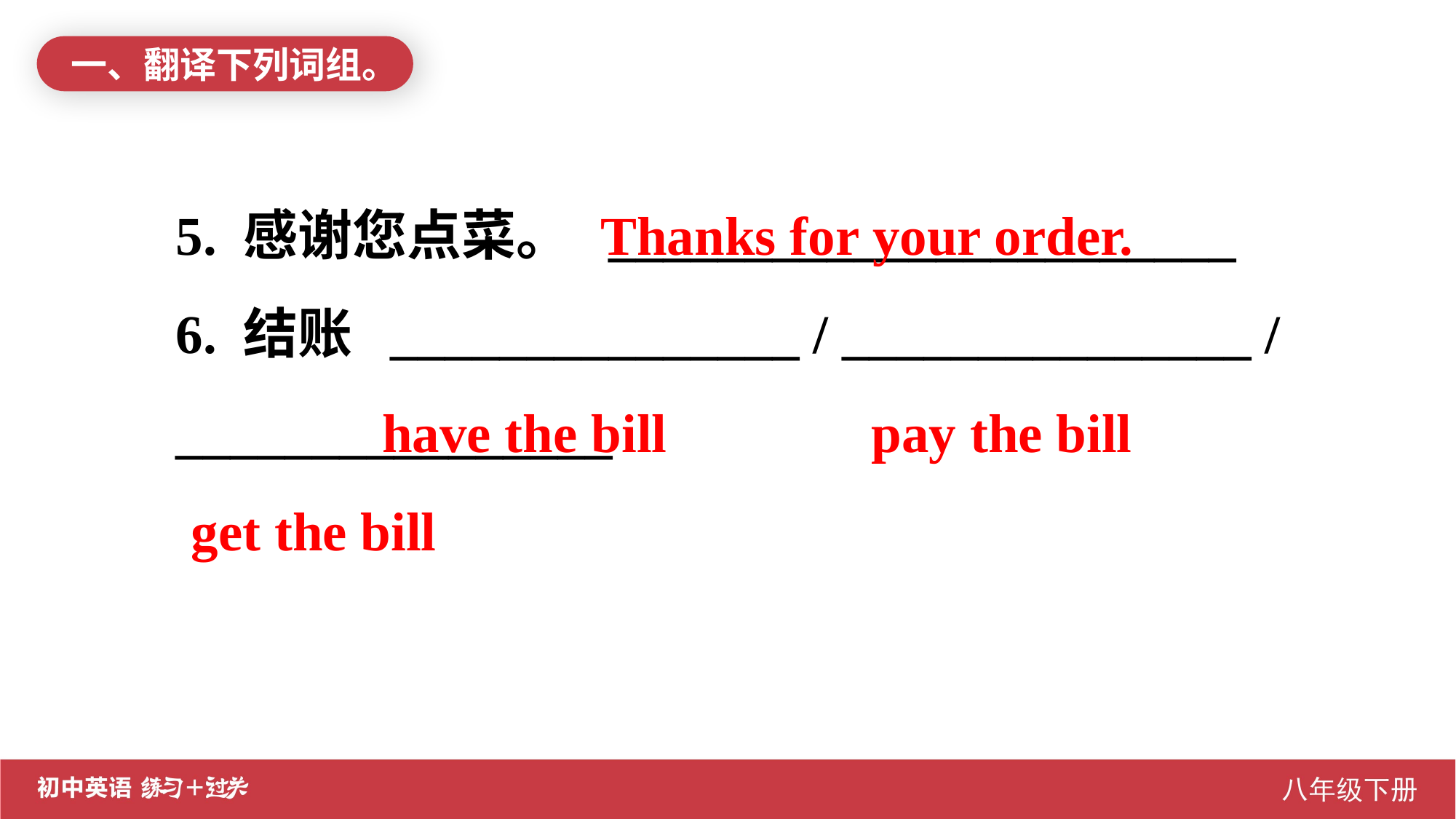

一、翻译下列词组。
5. 感谢您点菜。  _______________________
6. 结账  _______________ / _______________ / ________________

                              Thanks for your order.
              have the bill               pay the bill  get the bill